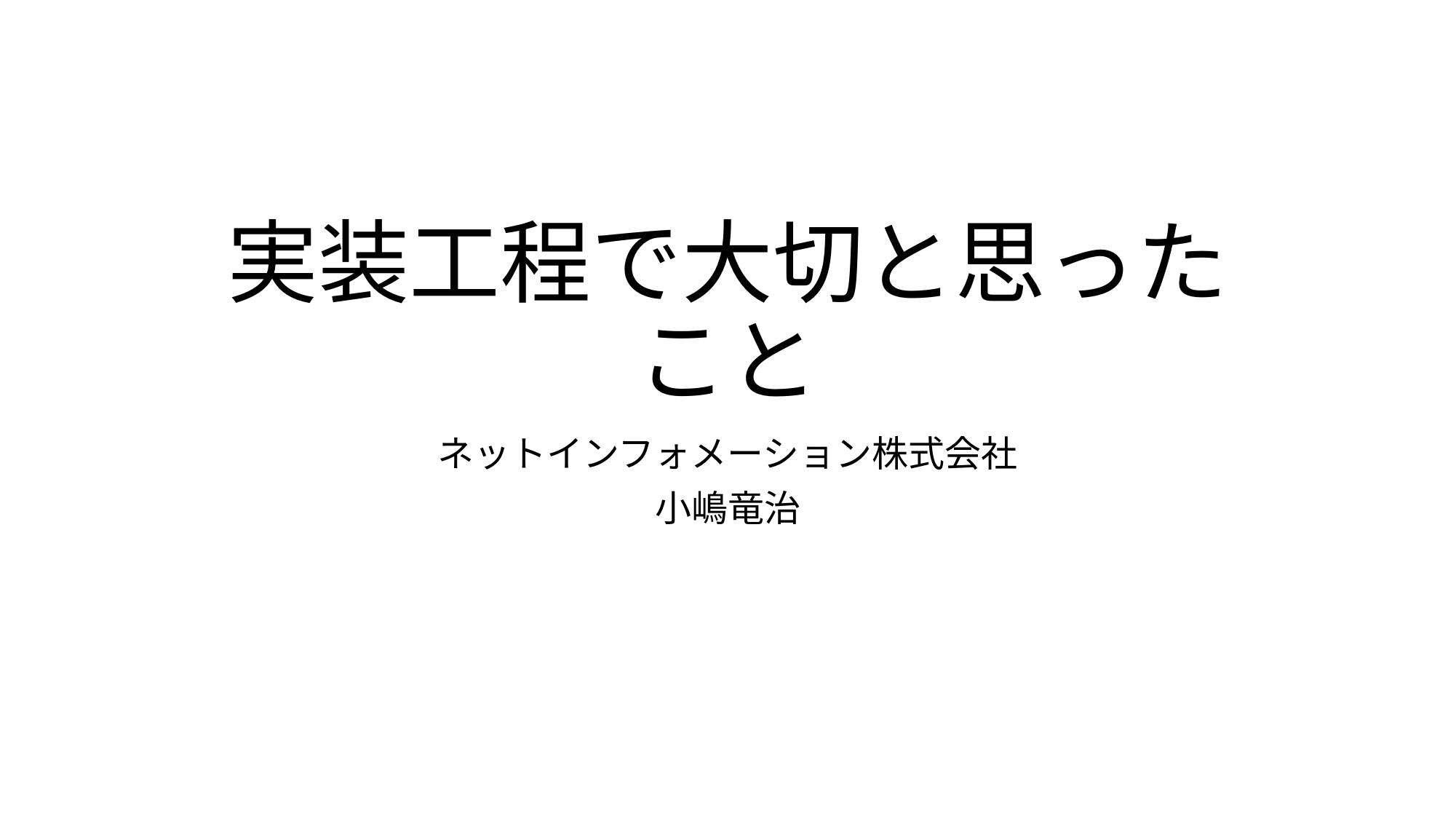

# 実装工程で大切と思ったこと
ネットインフォメーション株式会社
小嶋竜治